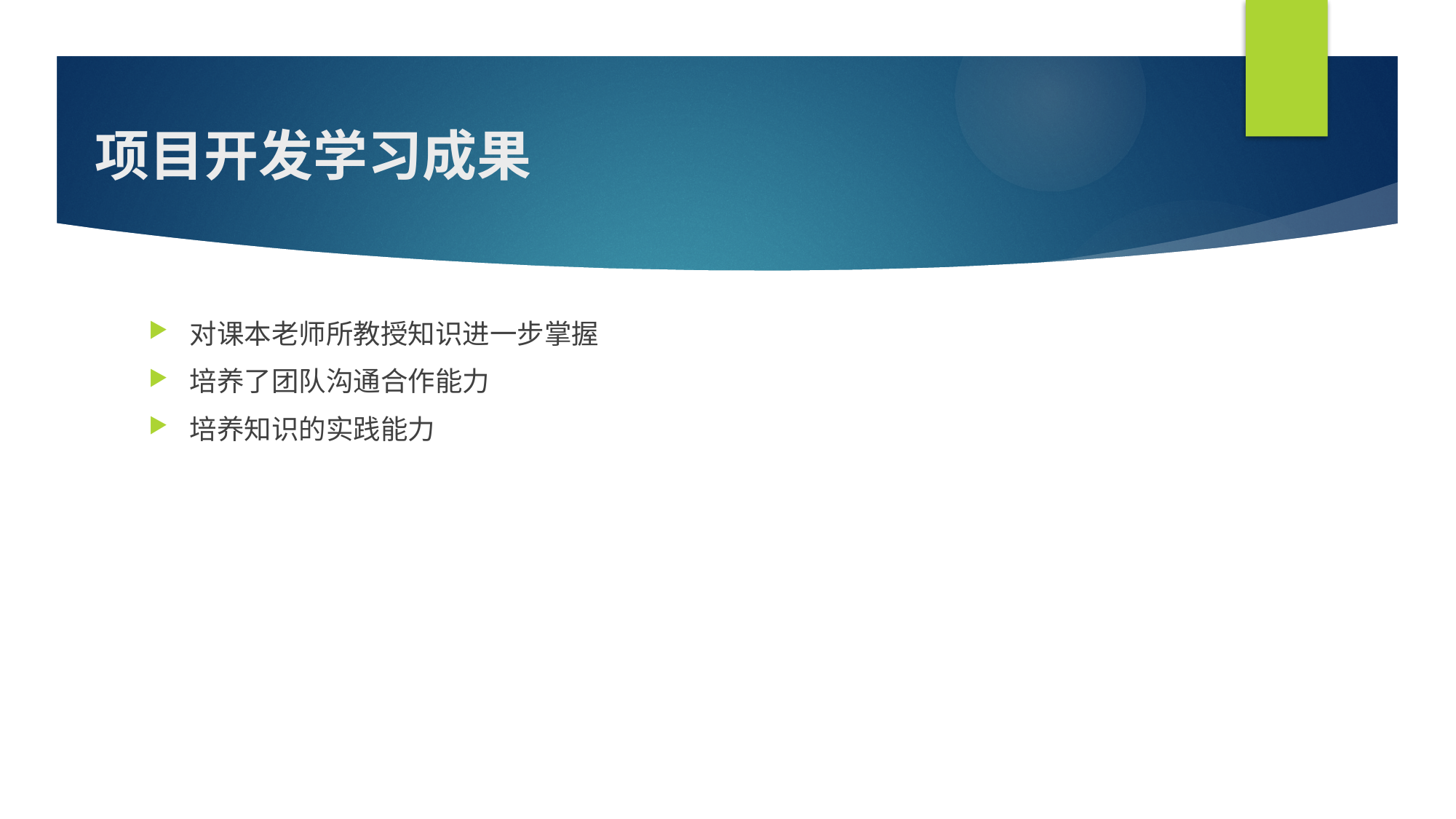

# 项目开发学习成果
对课本老师所教授知识进一步掌握
培养了团队沟通合作能力
培养知识的实践能力